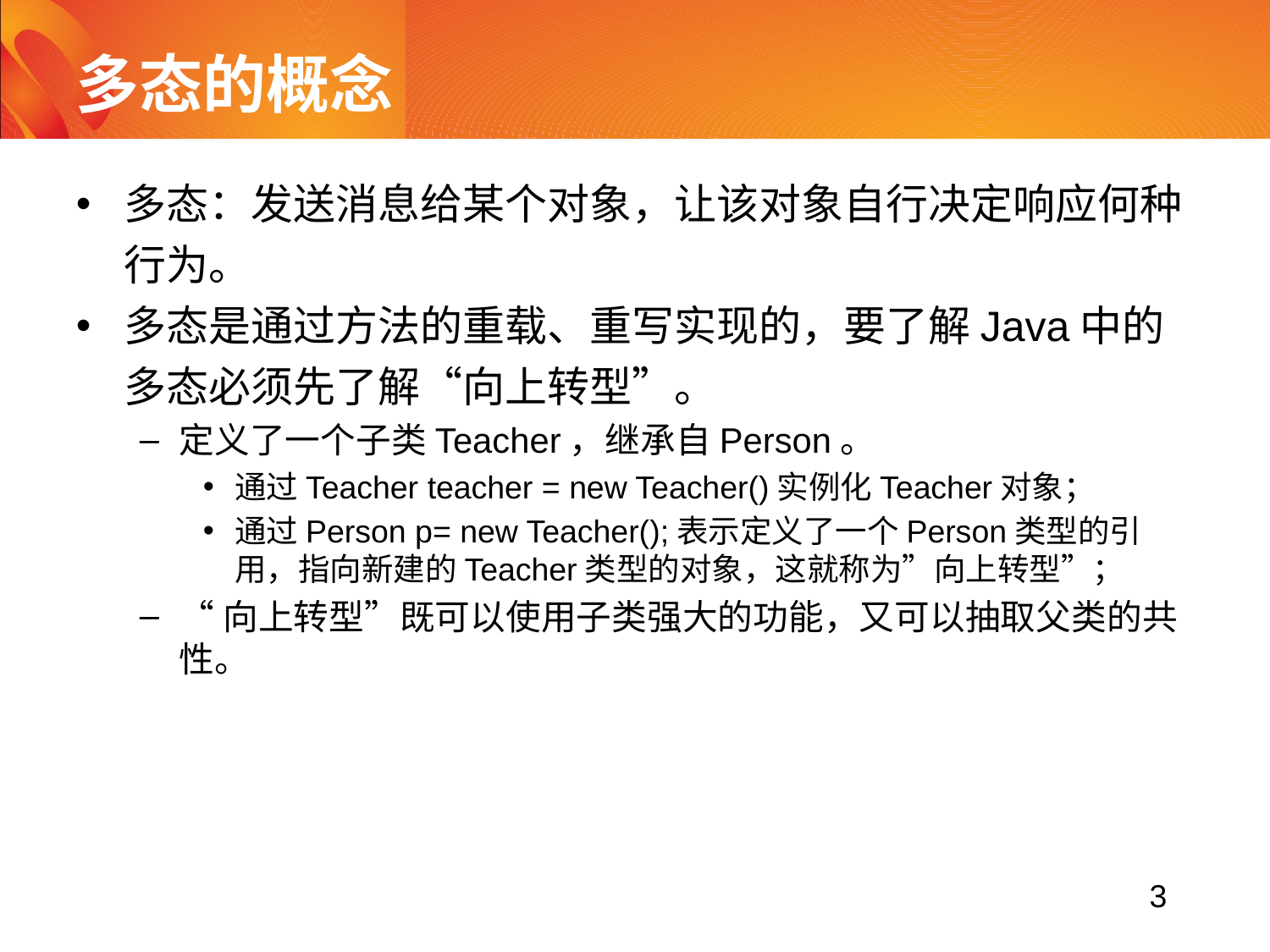

# 多态的概念
多态：发送消息给某个对象，让该对象自行决定响应何种行为。
多态是通过方法的重载、重写实现的，要了解Java中的多态必须先了解“向上转型”。
定义了一个子类Teacher，继承自Person。
通过Teacher teacher = new Teacher()实例化Teacher对象；
通过Person p= new Teacher();表示定义了一个Person类型的引用，指向新建的Teacher类型的对象，这就称为”向上转型”；
“向上转型”既可以使用子类强大的功能，又可以抽取父类的共性。